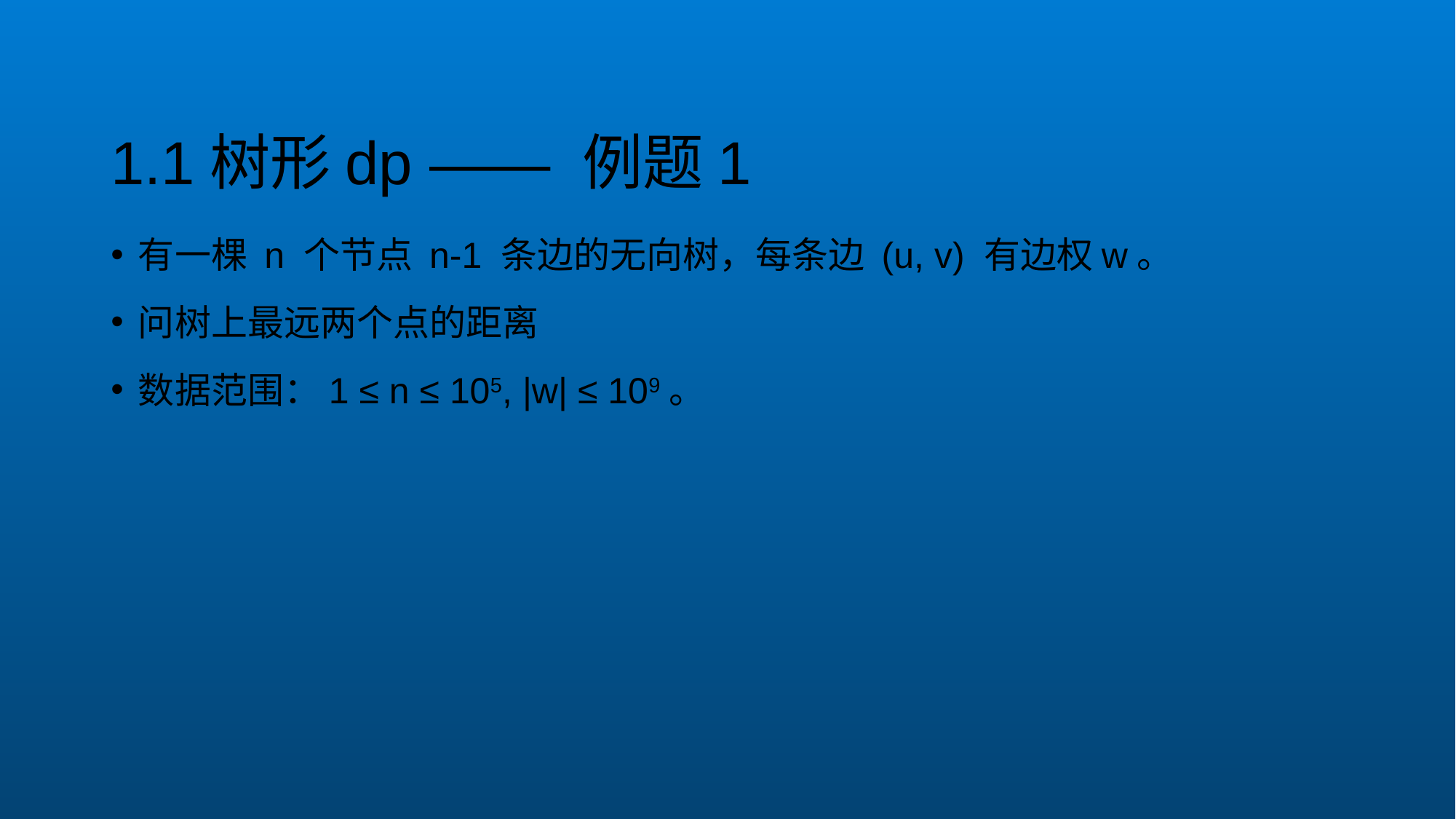

# 1.1树形dp —— 例题1
有一棵 n 个节点 n-1 条边的无向树，每条边 (u, v) 有边权w。
问树上最远两个点的距离
数据范围：1 ≤ n ≤ 105, |w| ≤ 109。